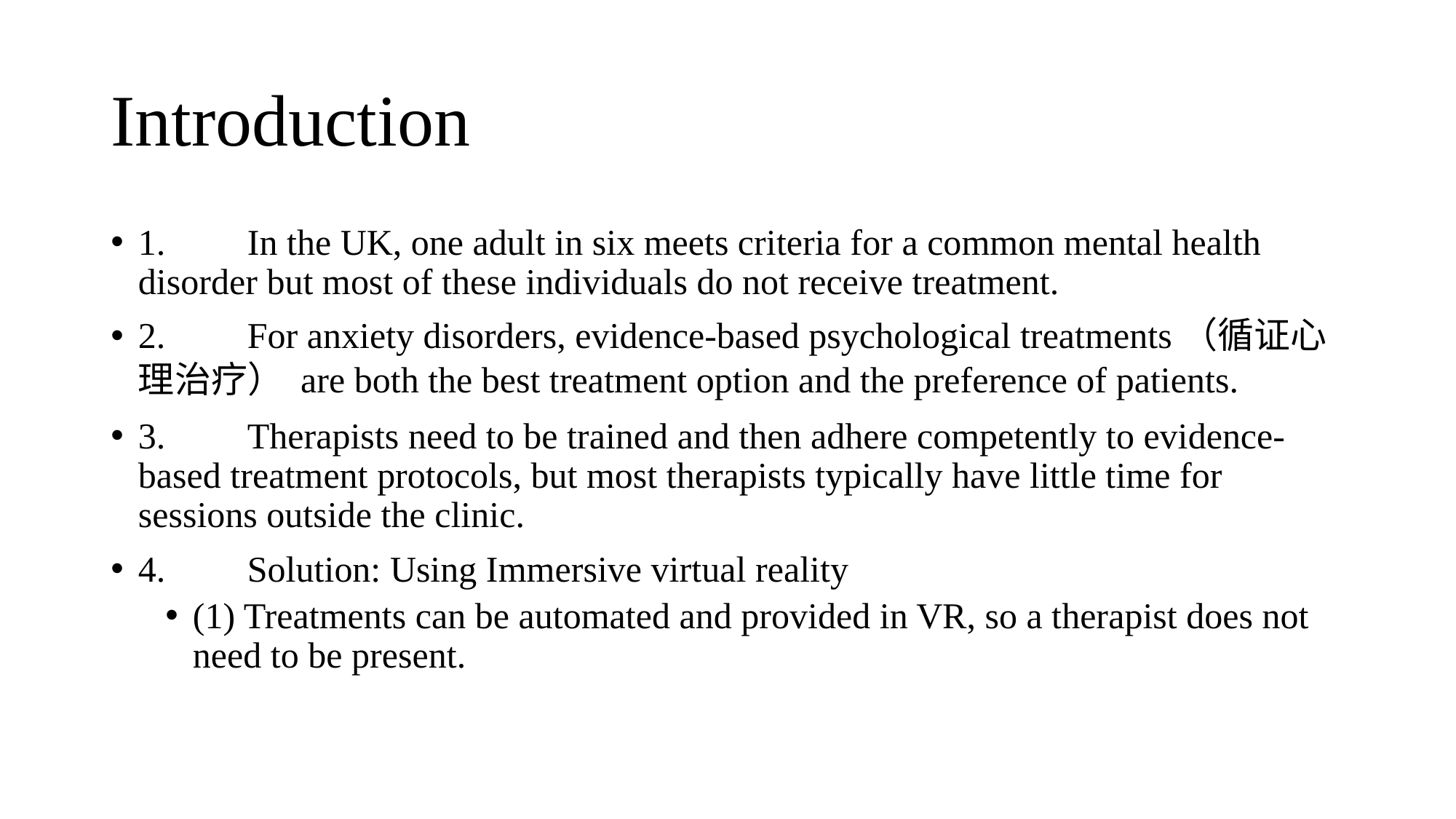

# Introduction
1.	In the UK, one adult in six meets criteria for a common mental health disorder but most of these individuals do not receive treatment.
2.	For anxiety disorders, evidence-based psychological treatments（循证心理治疗） are both the best treatment option and the preference of patients.
3.	Therapists need to be trained and then adhere competently to evidence-based treatment protocols, but most therapists typically have little time for sessions outside the clinic.
4.	Solution: Using Immersive virtual reality
(1) Treatments can be automated and provided in VR, so a therapist does not need to be present.